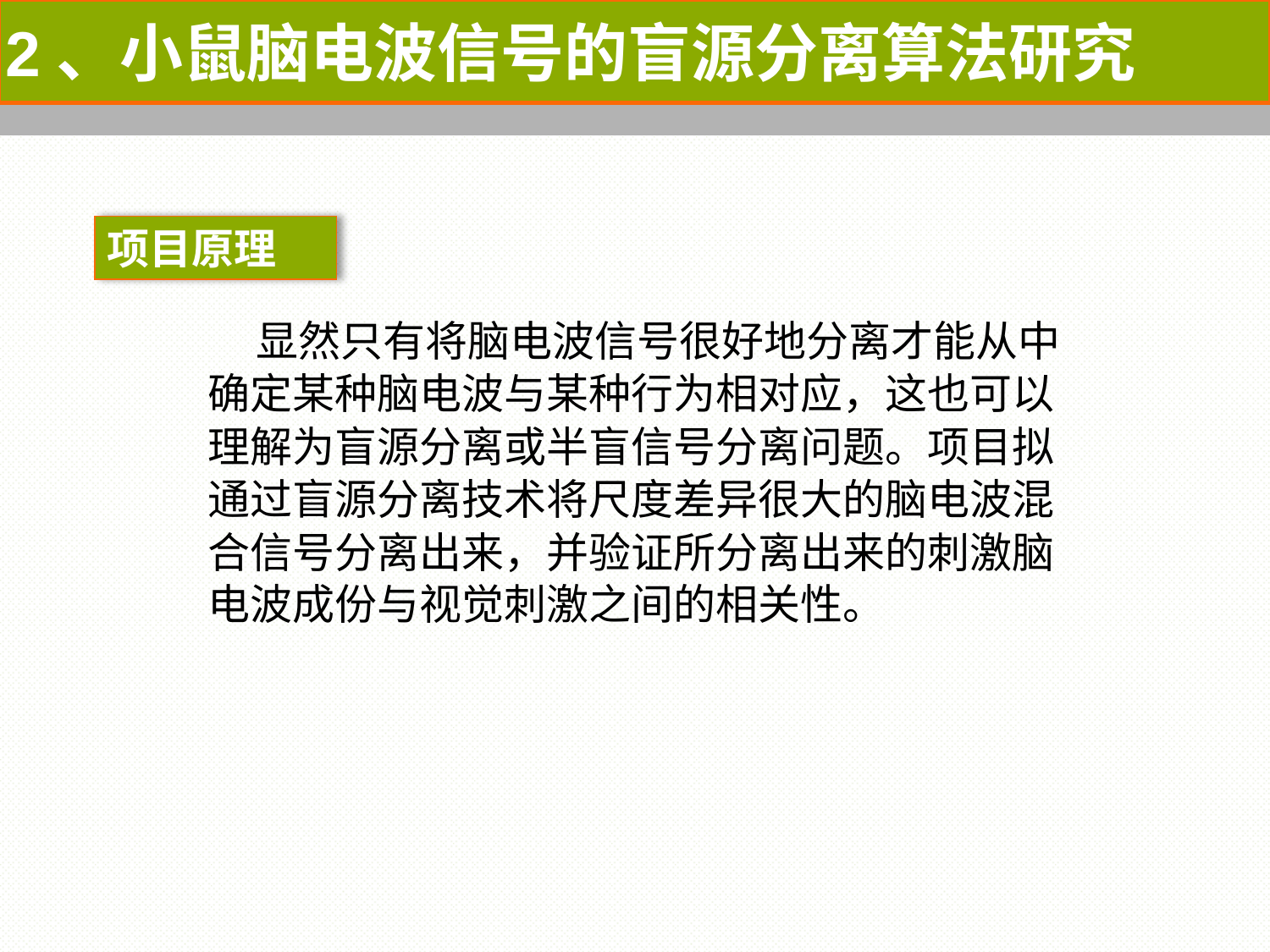

2、小鼠脑电波信号的盲源分离算法研究
项目原理
    显然只有将脑电波信号很好地分离才能从中确定某种脑电波与某种行为相对应，这也可以理解为盲源分离或半盲信号分离问题。项目拟通过盲源分离技术将尺度差异很大的脑电波混合信号分离出来，并验证所分离出来的刺激脑电波成份与视觉刺激之间的相关性。